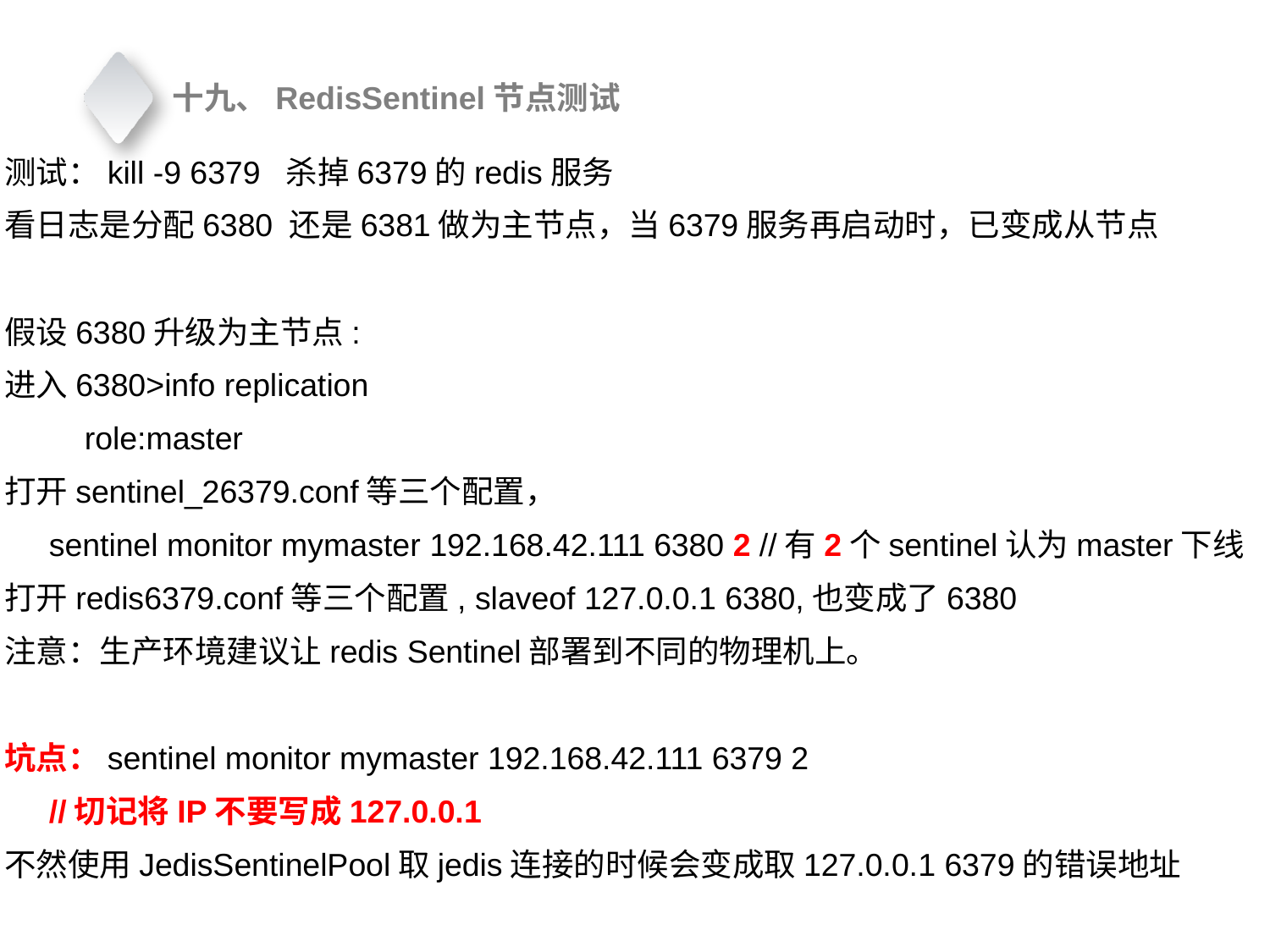

十九、RedisSentinel节点测试
测试：kill -9 6379  杀掉6379的redis服务
看日志是分配6380 还是6381做为主节点，当6379服务再启动时，已变成从节点

假设6380升级为主节点:
进入6380>info replication
         role:master
打开sentinel_26379.conf等三个配置，
     sentinel monitor mymaster 192.168.42.111 6380 2 //有2个sentinel认为master下线
打开redis6379.conf等三个配置, slaveof 127.0.0.1 6380,也变成了6380
注意：生产环境建议让redis Sentinel部署到不同的物理机上。

坑点：sentinel monitor mymaster 192.168.42.111 6379 2
     //切记将IP不要写成127.0.0.1
不然使用JedisSentinelPool取jedis连接的时候会变成取127.0.0.1 6379的错误地址